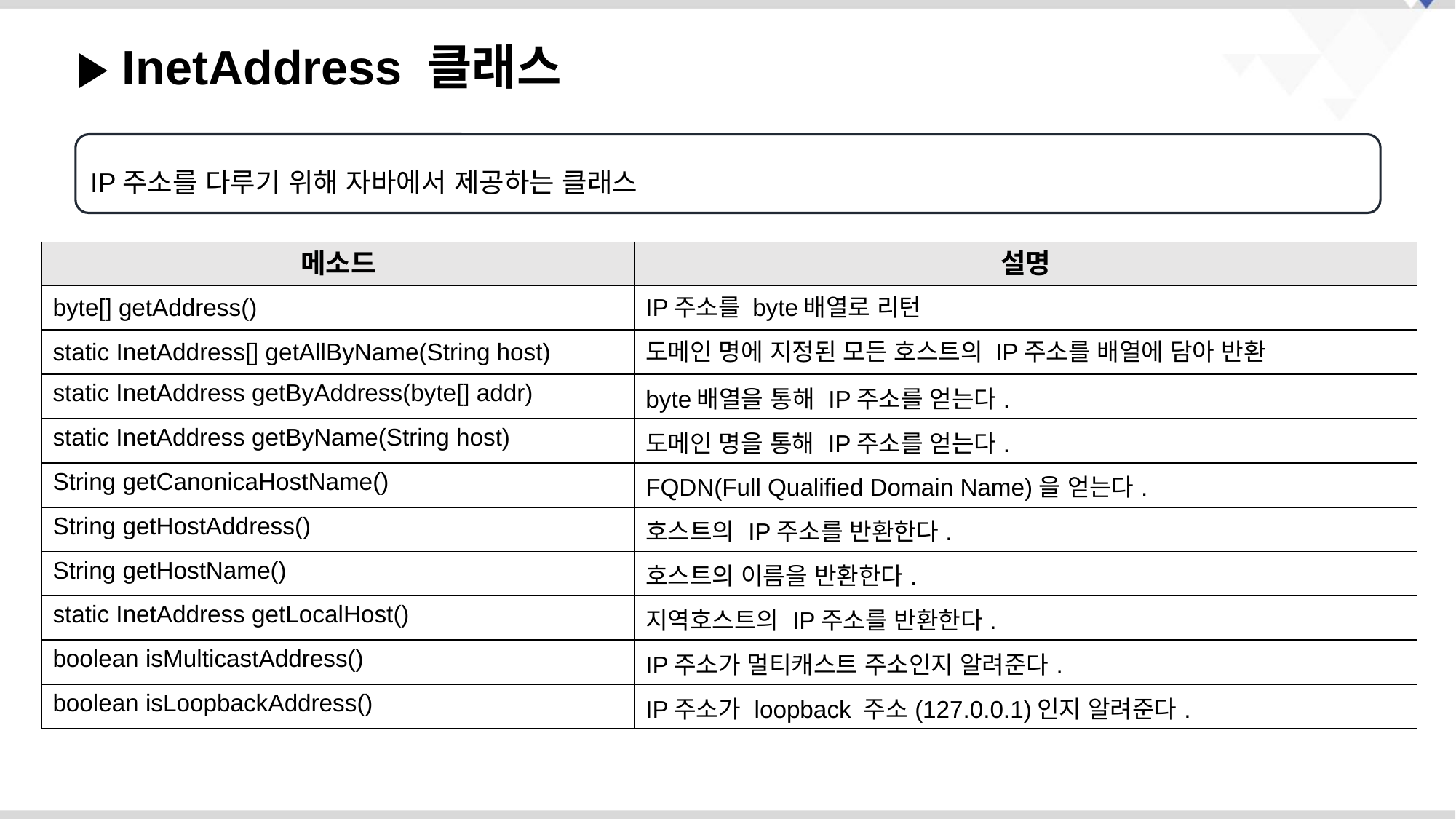

▶ InetAddress 클래스
IP주소를 다루기 위해 자바에서 제공하는 클래스
| 메소드 | 설명 |
| --- | --- |
| byte[] getAddress() | IP주소를 byte배열로 리턴 |
| static InetAddress[] getAllByName(String host) | 도메인 명에 지정된 모든 호스트의 IP주소를 배열에 담아 반환 |
| static InetAddress getByAddress(byte[] addr) | byte배열을 통해 IP주소를 얻는다. |
| static InetAddress getByName(String host) | 도메인 명을 통해 IP주소를 얻는다. |
| String getCanonicaHostName() | FQDN(Full Qualified Domain Name)을 얻는다. |
| String getHostAddress() | 호스트의 IP주소를 반환한다. |
| String getHostName() | 호스트의 이름을 반환한다. |
| static InetAddress getLocalHost() | 지역호스트의 IP주소를 반환한다. |
| boolean isMulticastAddress() | IP주소가 멀티캐스트 주소인지 알려준다. |
| boolean isLoopbackAddress() | IP주소가 loopback 주소(127.0.0.1)인지 알려준다. |